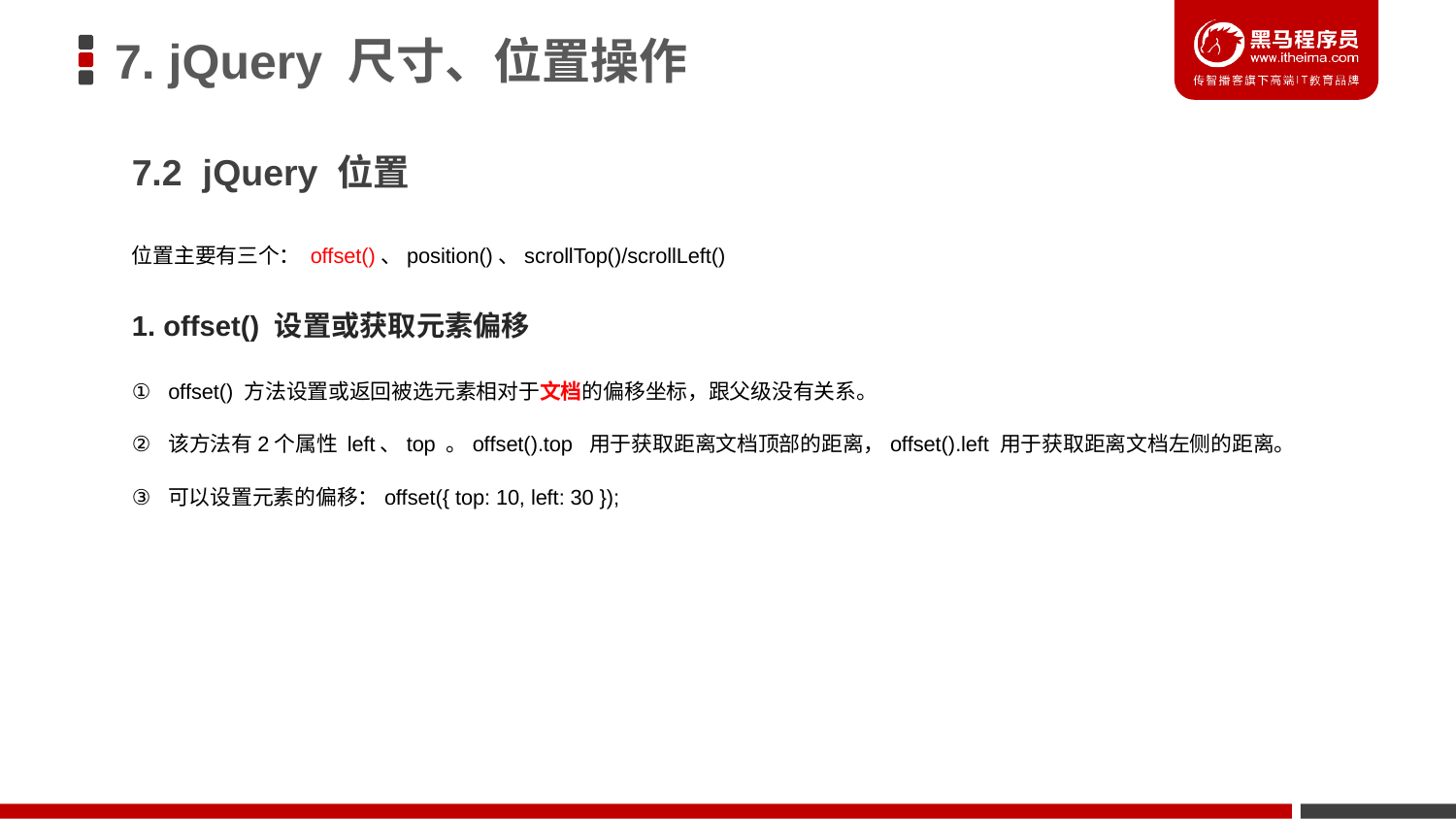

# 7. jQuery 尺寸、位置操作
7.2  jQuery 位置
位置主要有三个： offset()、position()、scrollTop()/scrollLeft()
1. offset() 设置或获取元素偏移
offset() 方法设置或返回被选元素相对于文档的偏移坐标，跟父级没有关系。
该方法有2个属性 left、top 。offset().top  用于获取距离文档顶部的距离，offset().left 用于获取距离文档左侧的距离。
可以设置元素的偏移：offset({ top: 10, left: 30 });